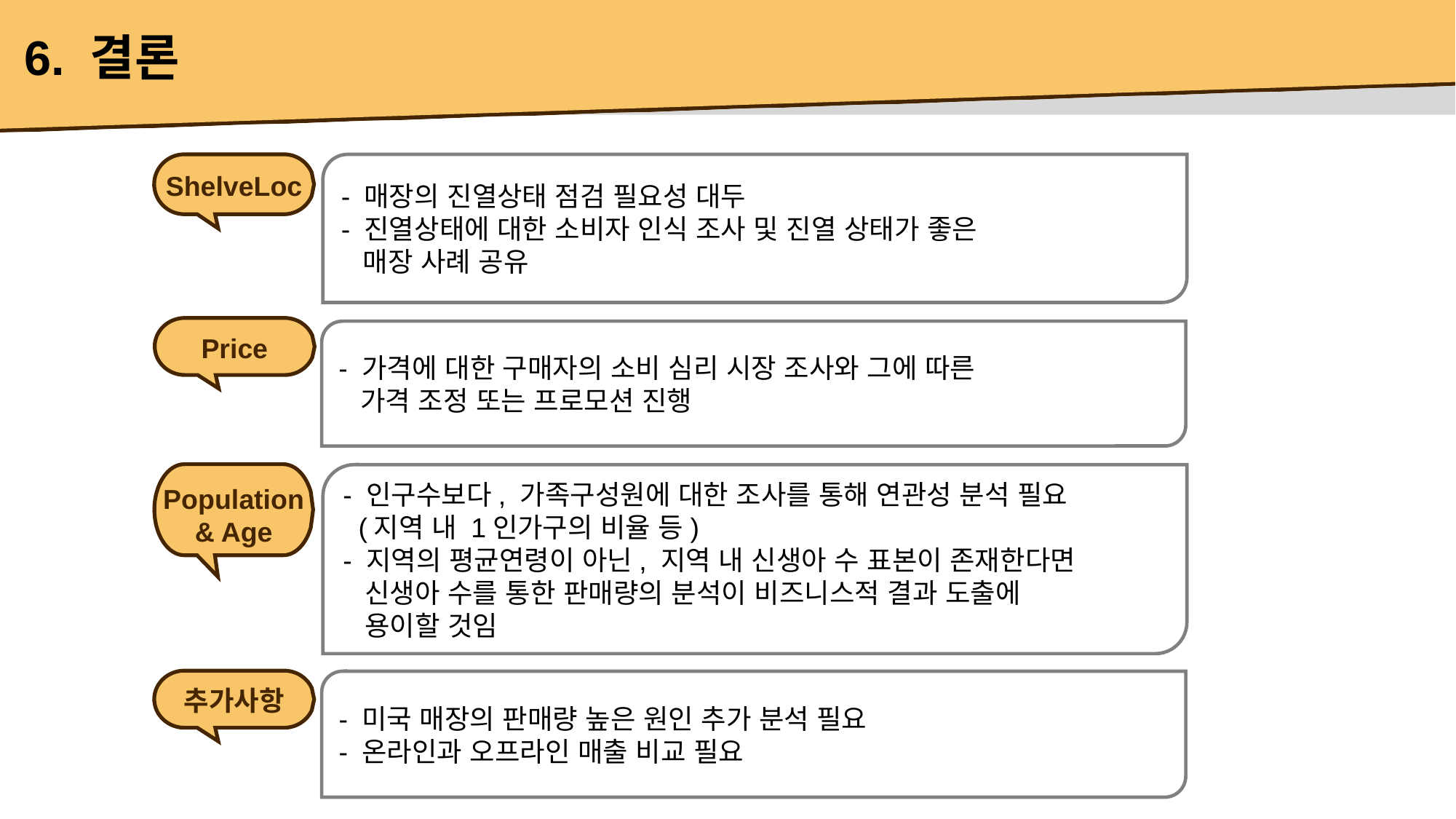

6. 결론
ShelveLoc
- 매장의 진열상태 점검 필요성 대두
- 진열상태에 대한 소비자 인식 조사 및 진열 상태가 좋은
  매장 사례 공유
Price
- 가격에 대한 구매자의 소비 심리 시장 조사와 그에 따른
  가격 조정 또는 프로모션 진행
Population
& Age
- 인구수보다, 가족구성원에 대한 조사를 통해 연관성 분석 필요
  (지역 내 1인가구의 비율 등)
- 지역의 평균연령이 아닌, 지역 내 신생아 수 표본이 존재한다면
  신생아 수를 통한 판매량의 분석이 비즈니스적 결과 도출에
  용이할 것임
추가사항
- 미국 매장의 판매량 높은 원인 추가 분석 필요
- 온라인과 오프라인 매출 비교 필요